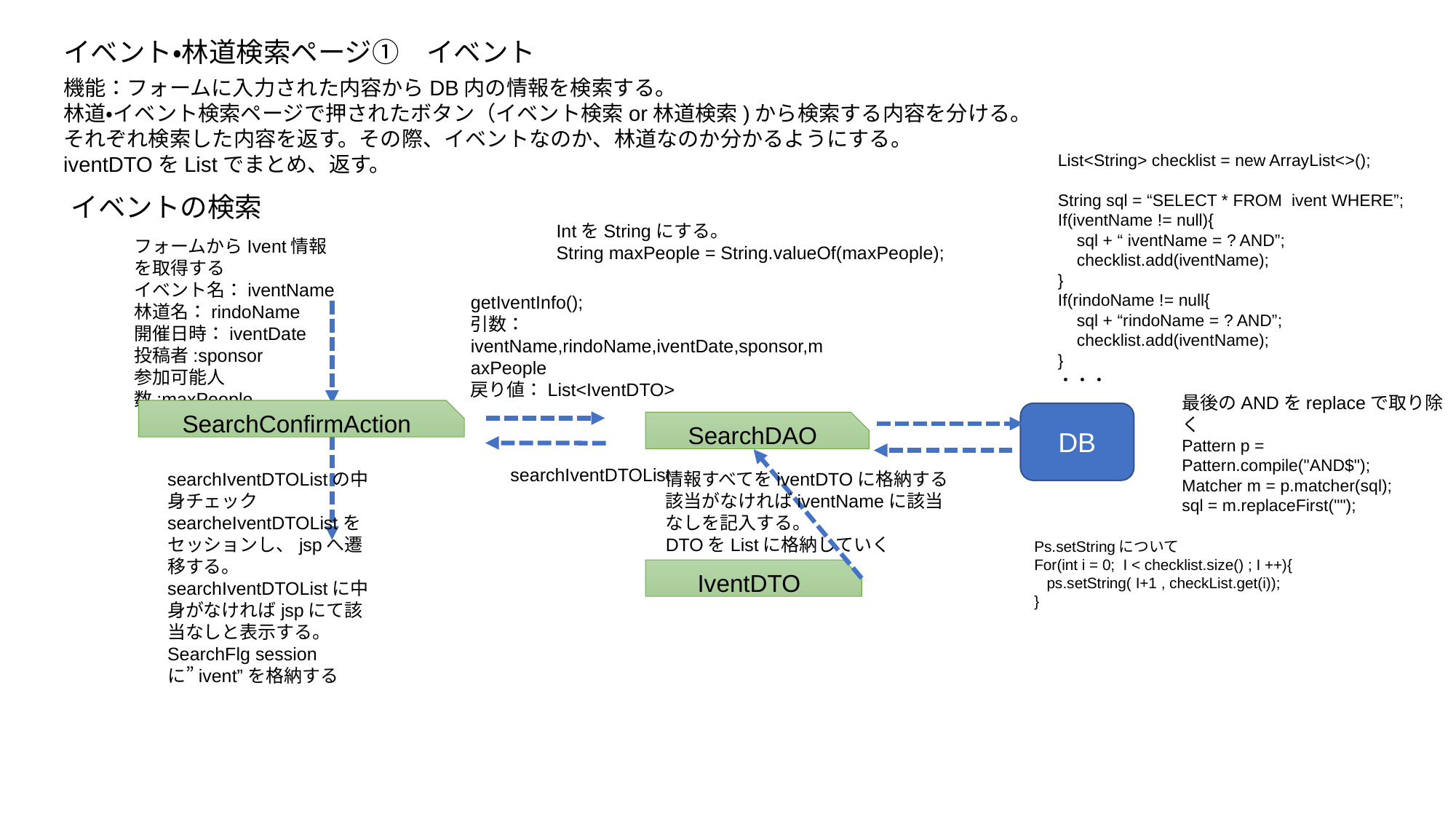

イベント・林道検索ページ①　イベント
機能：フォームに入力された内容からDB内の情報を検索する。
林道・イベント検索ページで押されたボタン（イベント検索or林道検索)から検索する内容を分ける。
それぞれ検索した内容を返す。その際、イベントなのか、林道なのか分かるようにする。
iventDTOをListでまとめ、返す。
List<String> checklist = new ArrayList<>();

String sql = “SELECT * FROM  ivent WHERE”;
If(iventName != null){
    sql + “ iventName = ? AND”;
    checklist.add(iventName);
}
If(rindoName != null{
    sql + “rindoName = ? AND”;
    checklist.add(iventName);
}
・・・

イベントの検索
IntをStringにする。
String maxPeople = String.valueOf(maxPeople);
フォームからIvent情報を取得する
イベント名：iventName
林道名：rindoName
開催日時：iventDate
投稿者:sponsor
参加可能人数:maxPeople

getIventInfo();
引数：iventName,rindoName,iventDate,sponsor,maxPeople
戻り値：List<IventDTO>
最後のANDをreplaceで取り除く
Pattern p = Pattern.compile("AND$");
Matcher m = p.matcher(sql);
sql = m.replaceFirst("");
SearchConfirmAction
DB
SearchDAO
searchIventDTOList
情報すべてをiventDTOに格納する
該当がなければiventNameに該当なしを記入する。
DTOをListに格納していく
searchIventDTOListの中身チェック
searcheIventDTOListをセッションし、jspへ遷移する。
searchIventDTOListに中身がなければjspにて該当なしと表示する。
SearchFlg sessionに”ivent”を格納する

Ps.setStringについて
For(int i = 0;  I < checklist.size() ; I ++){
   ps.setString( I+1 , checkList.get(i));
}
IventDTO